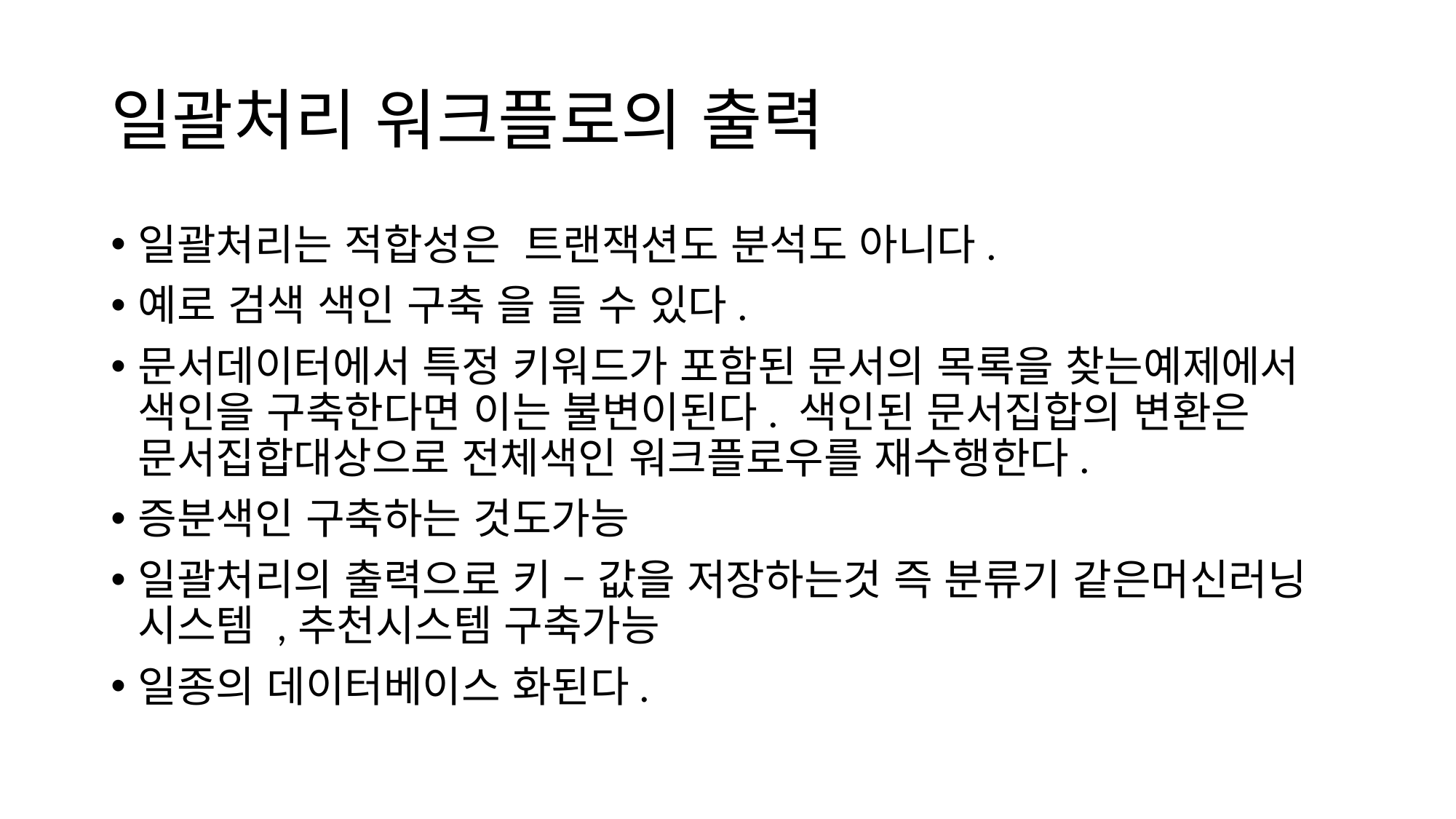

# 일괄처리 워크플로의 출력
일괄처리는 적합성은  트랜잭션도 분석도 아니다.
예로 검색 색인 구축 을 들 수 있다.
문서데이터에서 특정 키워드가 포함된 문서의 목록을 찾는예제에서 색인을 구축한다면 이는 불변이된다. 색인된 문서집합의 변환은 문서집합대상으로 전체색인 워크플로우를 재수행한다.
증분색인 구축하는 것도가능
일괄처리의 출력으로 키 – 값을 저장하는것 즉 분류기 같은머신러닝 시스템 ,추천시스템 구축가능
일종의 데이터베이스 화된다.